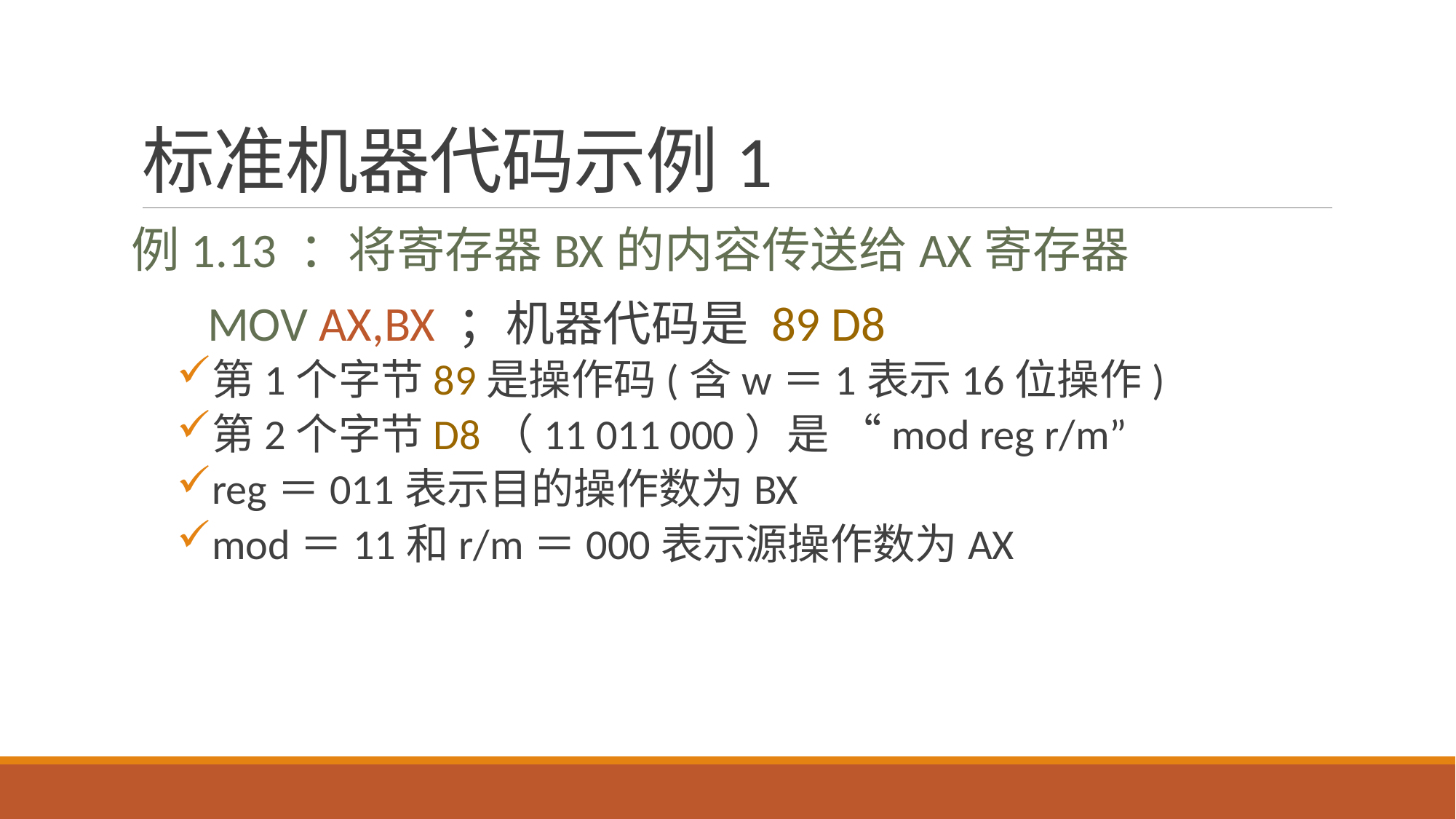

# 标准机器代码示例1
例1.13 ：将寄存器BX的内容传送给AX寄存器
       MOV AX,BX ；机器代码是 89 D8
第1个字节89是操作码(含w＝1表示16位操作)
第2个字节D8（11 011 000）是 “mod reg r/m”
reg＝011表示目的操作数为BX
mod＝11和r/m＝000表示源操作数为AX